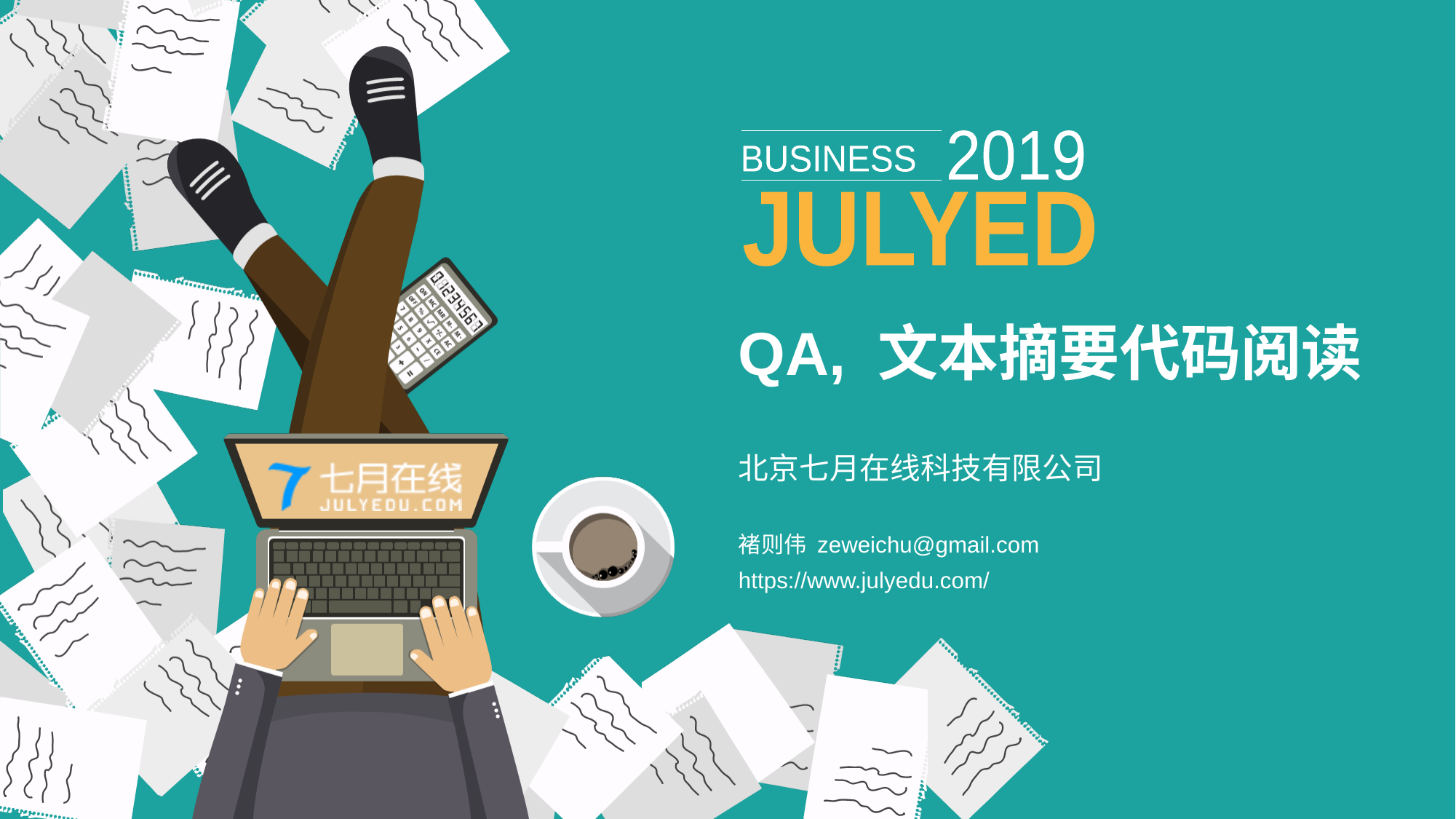

2019
BUSINESS
JULYED
# QA, 文本摘要代码阅读
北京七月在线科技有限公司
褚则伟 zeweichu@gmail.com
https://www.julyedu.com/